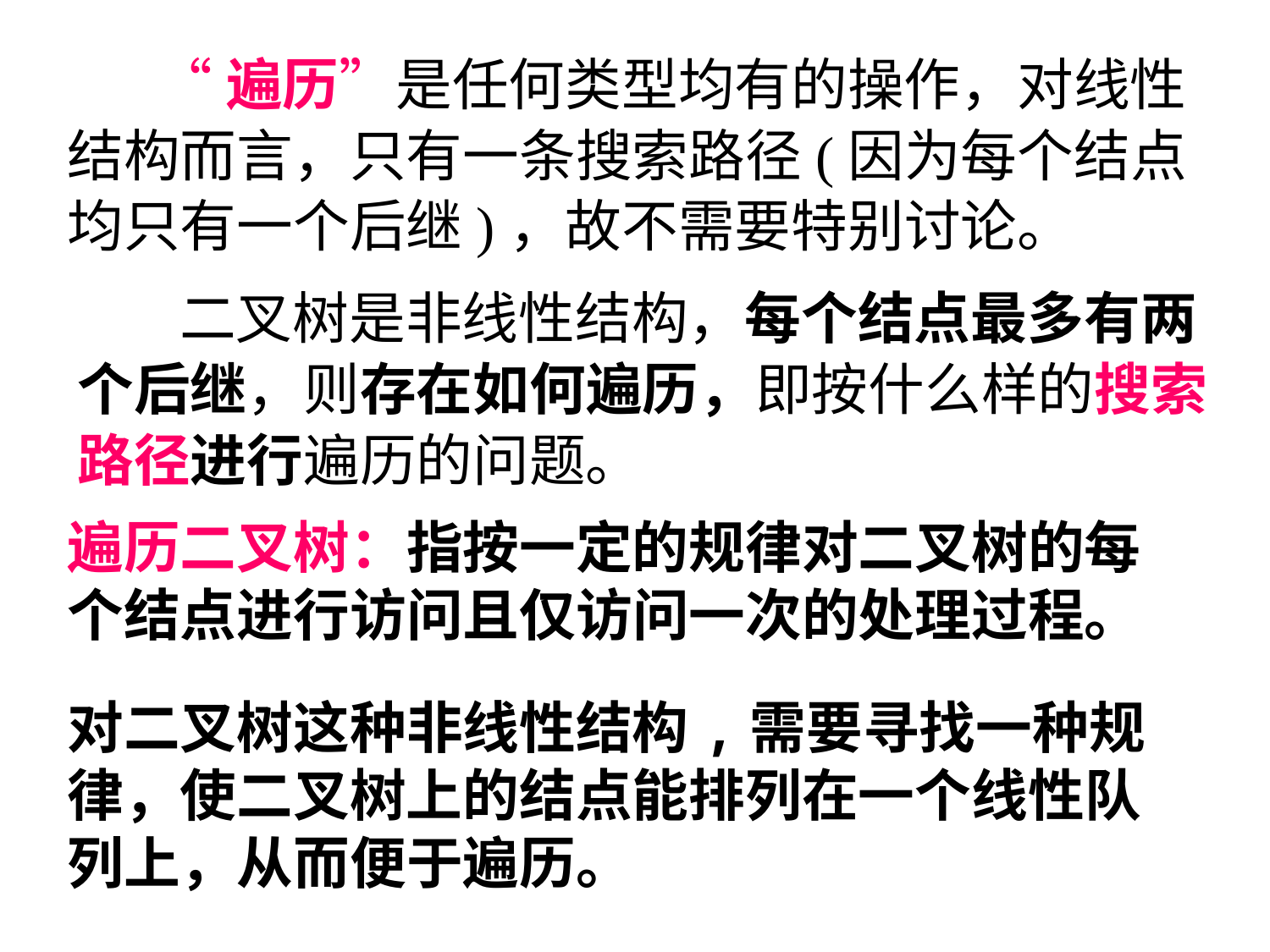

“遍历”是任何类型均有的操作，对线性结构而言，只有一条搜索路径(因为每个结点均只有一个后继)，故不需要特别讨论。
       二叉树是非线性结构，每个结点最多有两个后继，则存在如何遍历，即按什么样的搜索路径进行遍历的问题。
遍历二叉树：指按一定的规律对二叉树的每个结点进行访问且仅访问一次的处理过程。
对二叉树这种非线性结构,需要寻找一种规律，使二叉树上的结点能排列在一个线性队列上，从而便于遍历。